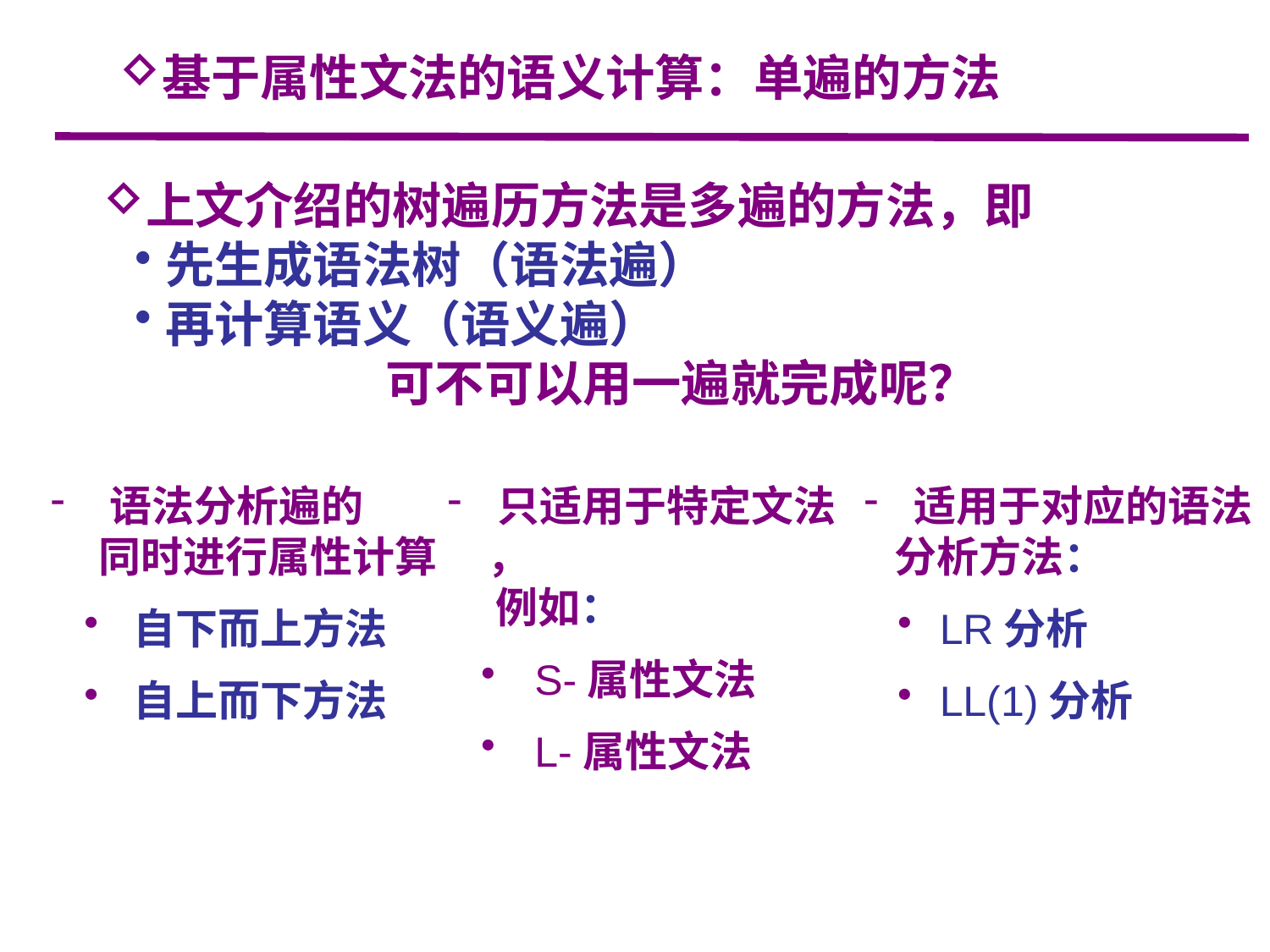

基于属性文法的语义计算：单遍的方法
上文介绍的树遍历方法是多遍的方法，即
先生成语法树（语法遍）
再计算语义（语义遍）
可不可以用一遍就完成呢？
  语法分析遍的
    同时进行属性计算

 自下而上方法

 自上而下方法
 只适用于特定文法 ，
    例如：

  S-属性文法

  L-属性文法
 适用于对应的语法分析方法：

 LR分析

 LL(1)分析